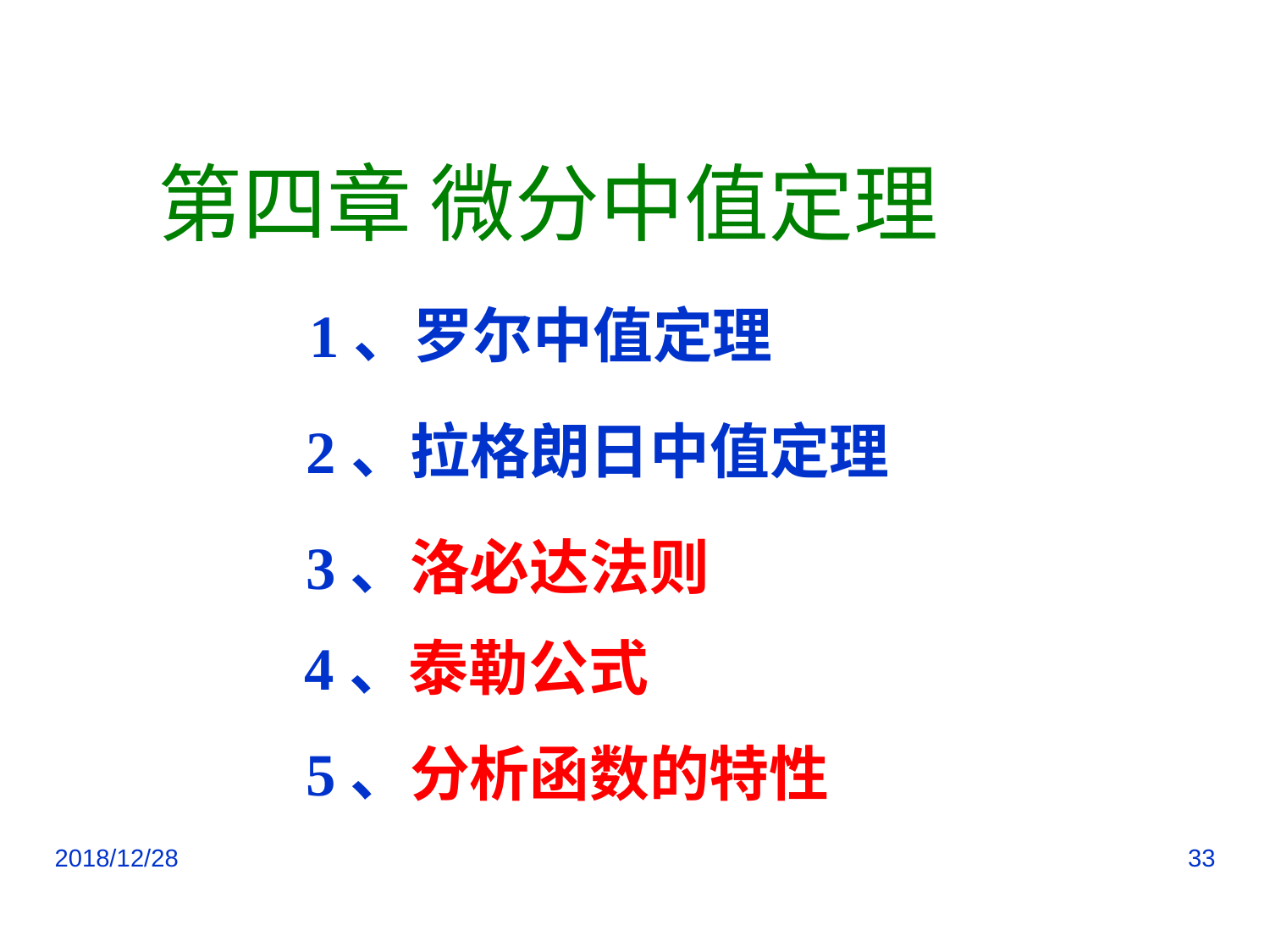

# 第四章 微分中值定理
1、罗尔中值定理
2、拉格朗日中值定理
3、洛必达法则
4、泰勒公式
5、分析函数的特性
2018/12/28
33